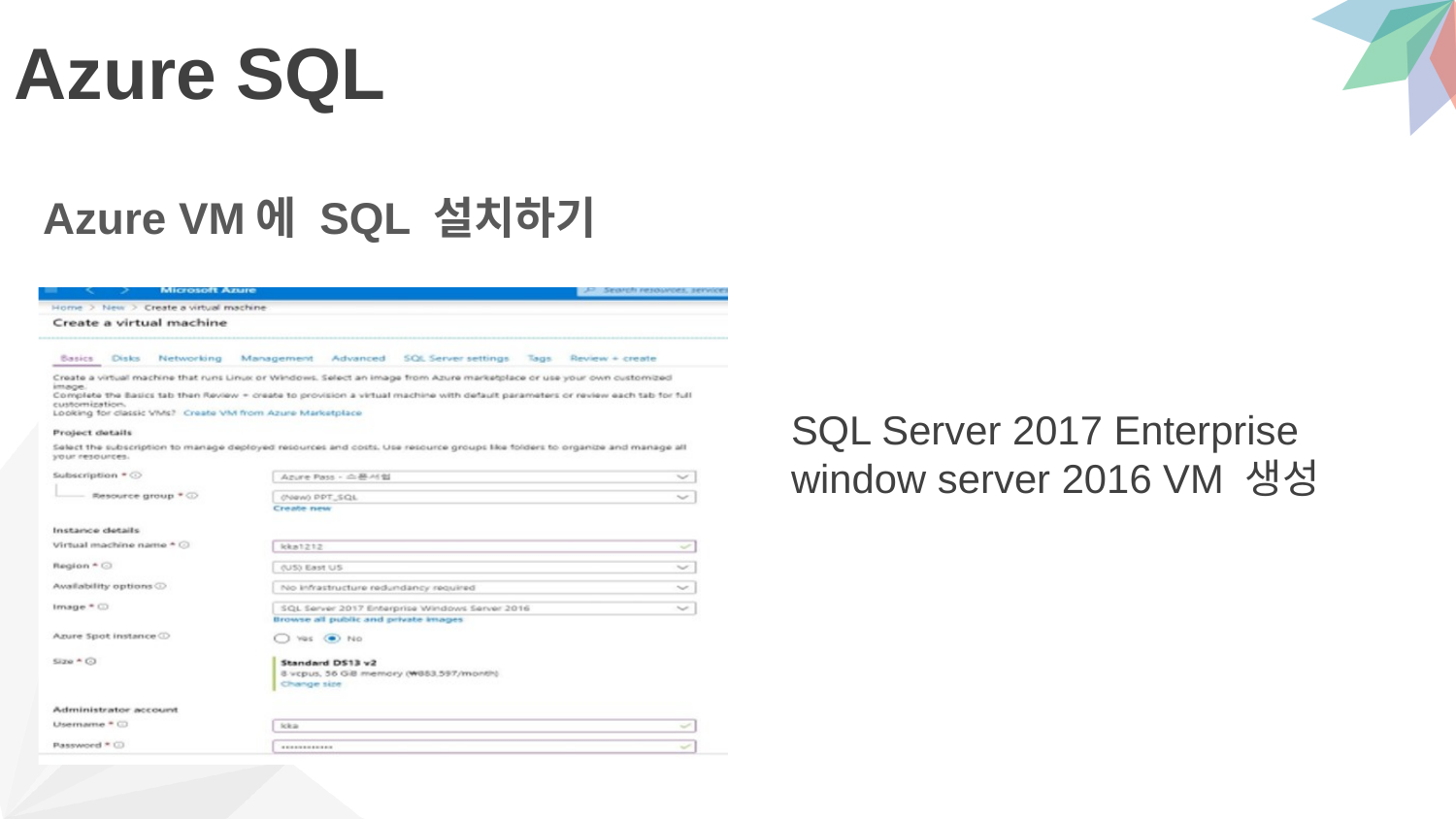

# Azure SQL
Azure VM에 SQL 설치하기
SQL Server 2017 Enterprise window server 2016 VM 생성